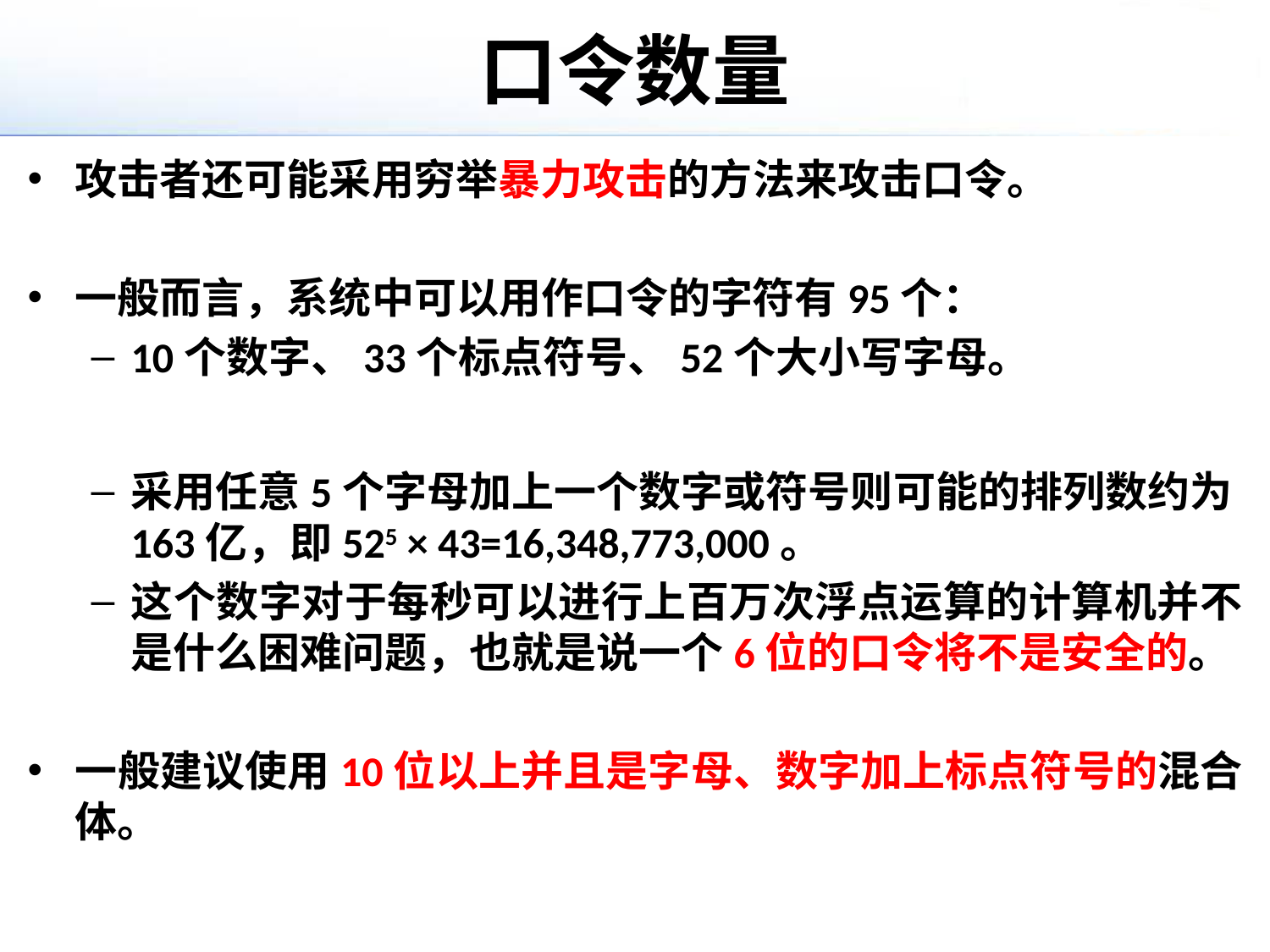

# 口令数量
攻击者还可能采用穷举暴力攻击的方法来攻击口令。

一般而言，系统中可以用作口令的字符有95个：
10个数字、33个标点符号、52个大小写字母。

采用任意5个字母加上一个数字或符号则可能的排列数约为163亿，即525 × 43=16,348,773,000。
这个数字对于每秒可以进行上百万次浮点运算的计算机并不是什么困难问题，也就是说一个6位的口令将不是安全的。

一般建议使用10位以上并且是字母、数字加上标点符号的混合体。